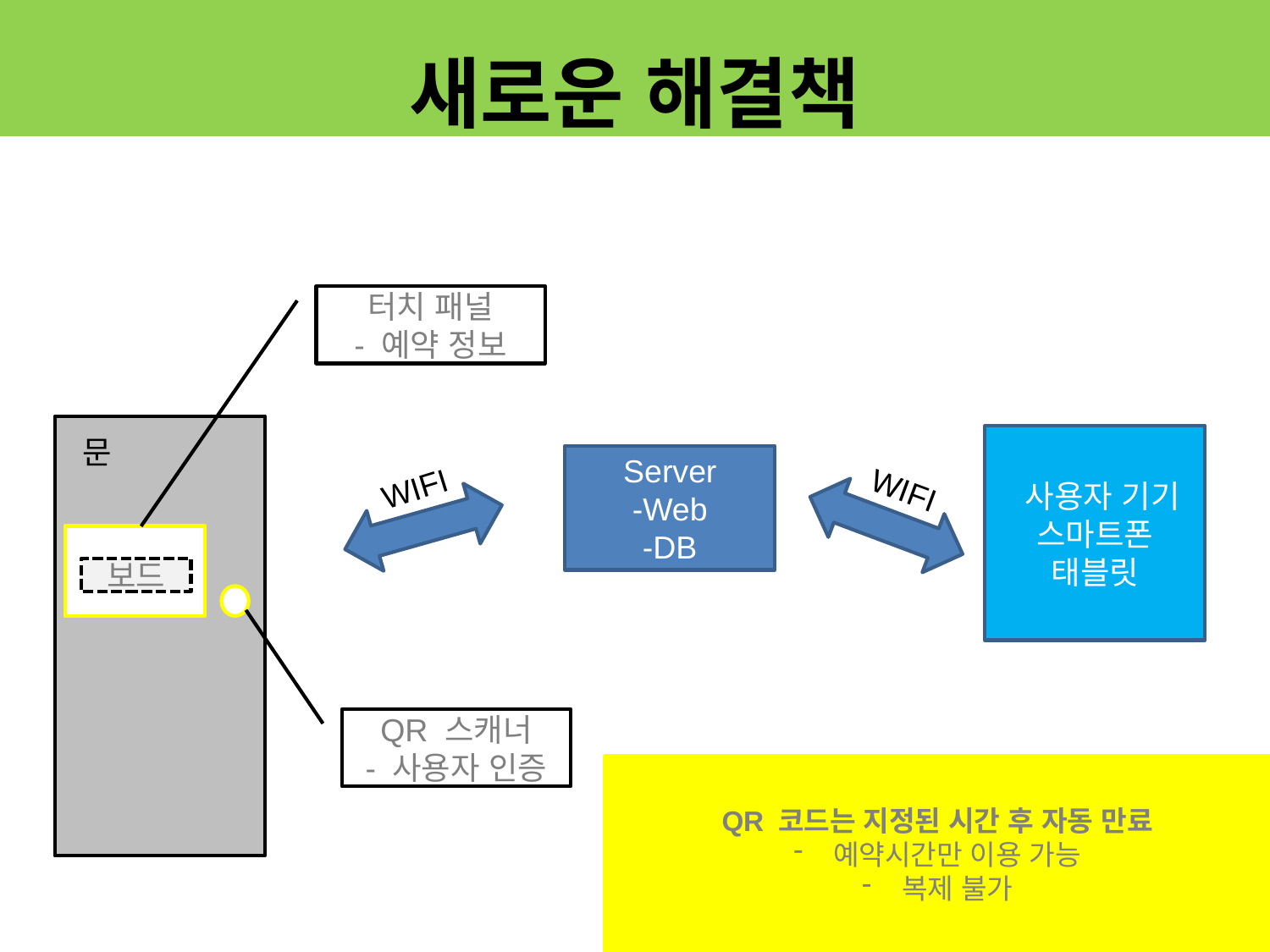

# 새로운 해결책
터치 패널
- 예약 정보

문
 사용자 기기
스마트폰
태블릿
Server
-Web
-DB
WIFI
WIFI

보드

QR 스캐너
- 사용자 인증
QR 코드는 지정된 시간 후 자동 만료
예약시간만 이용 가능
복제 불가